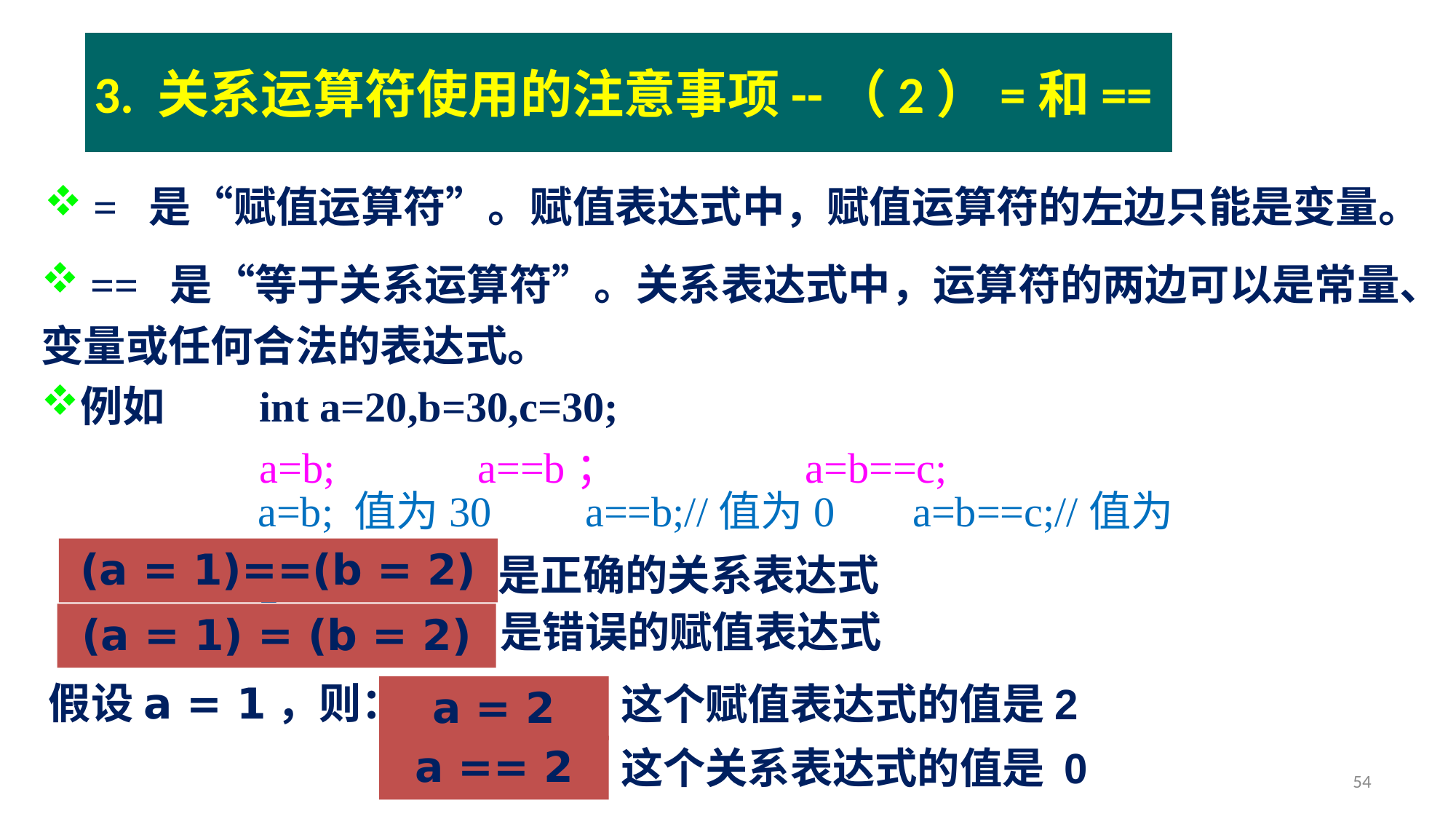

3. 关系运算符使用的注意事项--（2）=和==
 =  是“赋值运算符”。赋值表达式中，赋值运算符的左边只能是变量。
 ==  是“等于关系运算符”。关系表达式中，运算符的两边可以是常量、变量或任何合法的表达式。
例如 	int a=20,b=30,c=30;
		a=b; 		a==b； 		a=b==c;
a=b; 值为30	a==b;//值为0	a=b==c;//值为1
(a = 1)==(b = 2)
是正确的关系表达式
是错误的赋值表达式
(a = 1) = (b = 2)
这个赋值表达式的值是2
假设a = 1，则：
a = 2
a == 2
这个关系表达式的值是 0
54